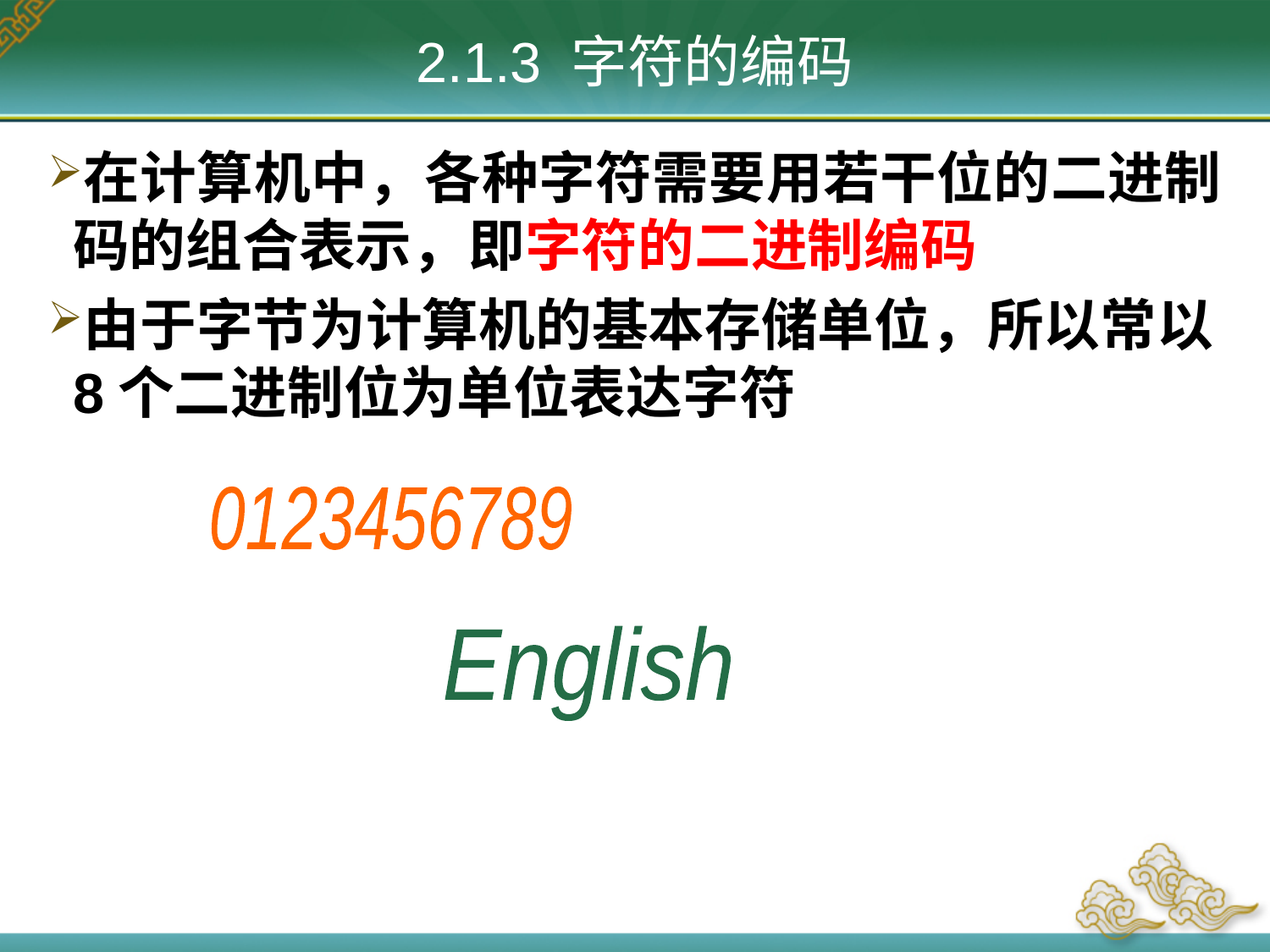

# 2.1.3 字符的编码
在计算机中，各种字符需要用若干位的二进制码的组合表示，即字符的二进制编码
由于字节为计算机的基本存储单位，所以常以8个二进制位为单位表达字符
0123456789
English